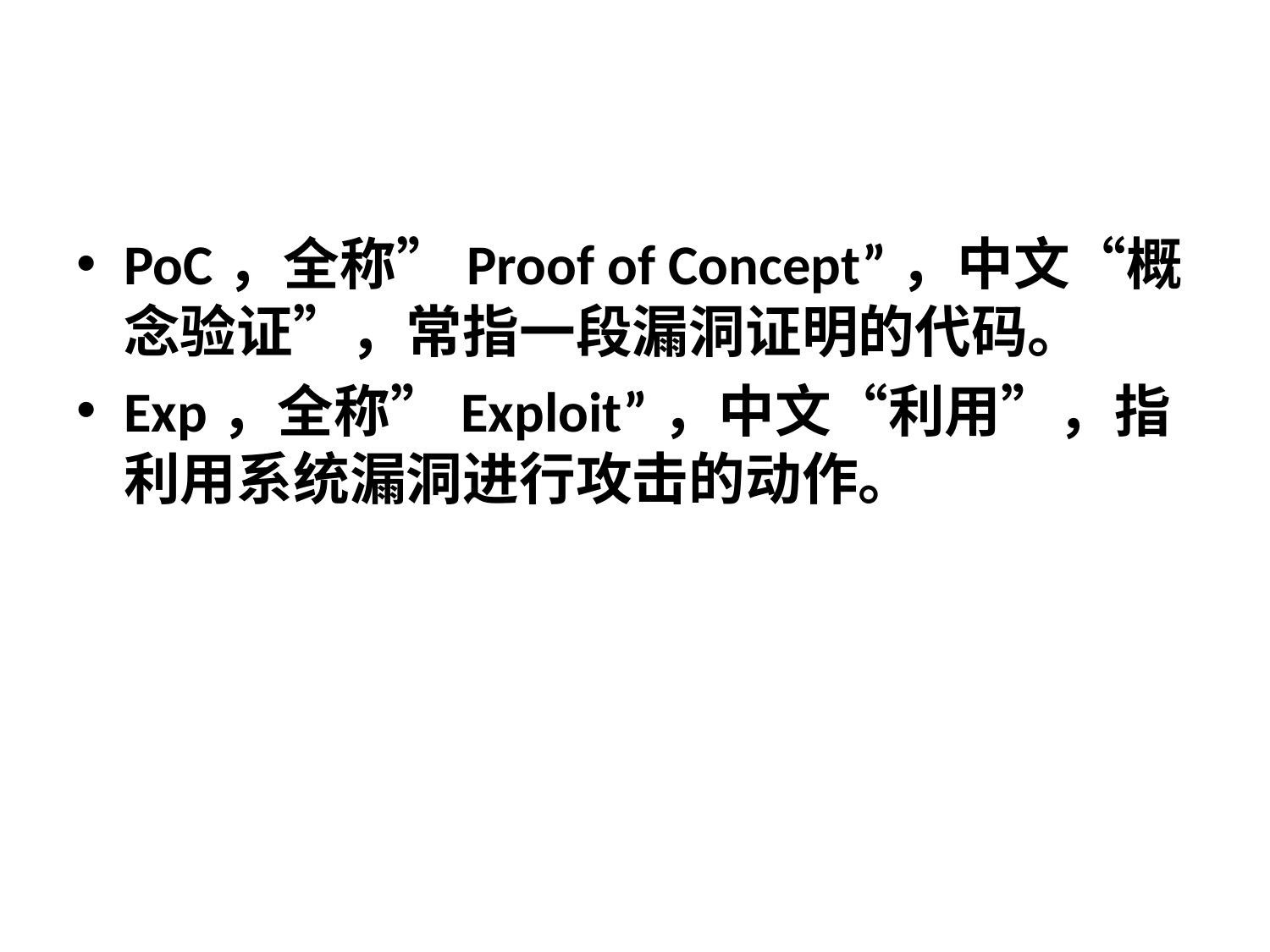

#
PoC，全称”Proof of Concept”，中文“概念验证”，常指一段漏洞证明的代码。
Exp，全称”Exploit”，中文“利用”，指利用系统漏洞进行攻击的动作。